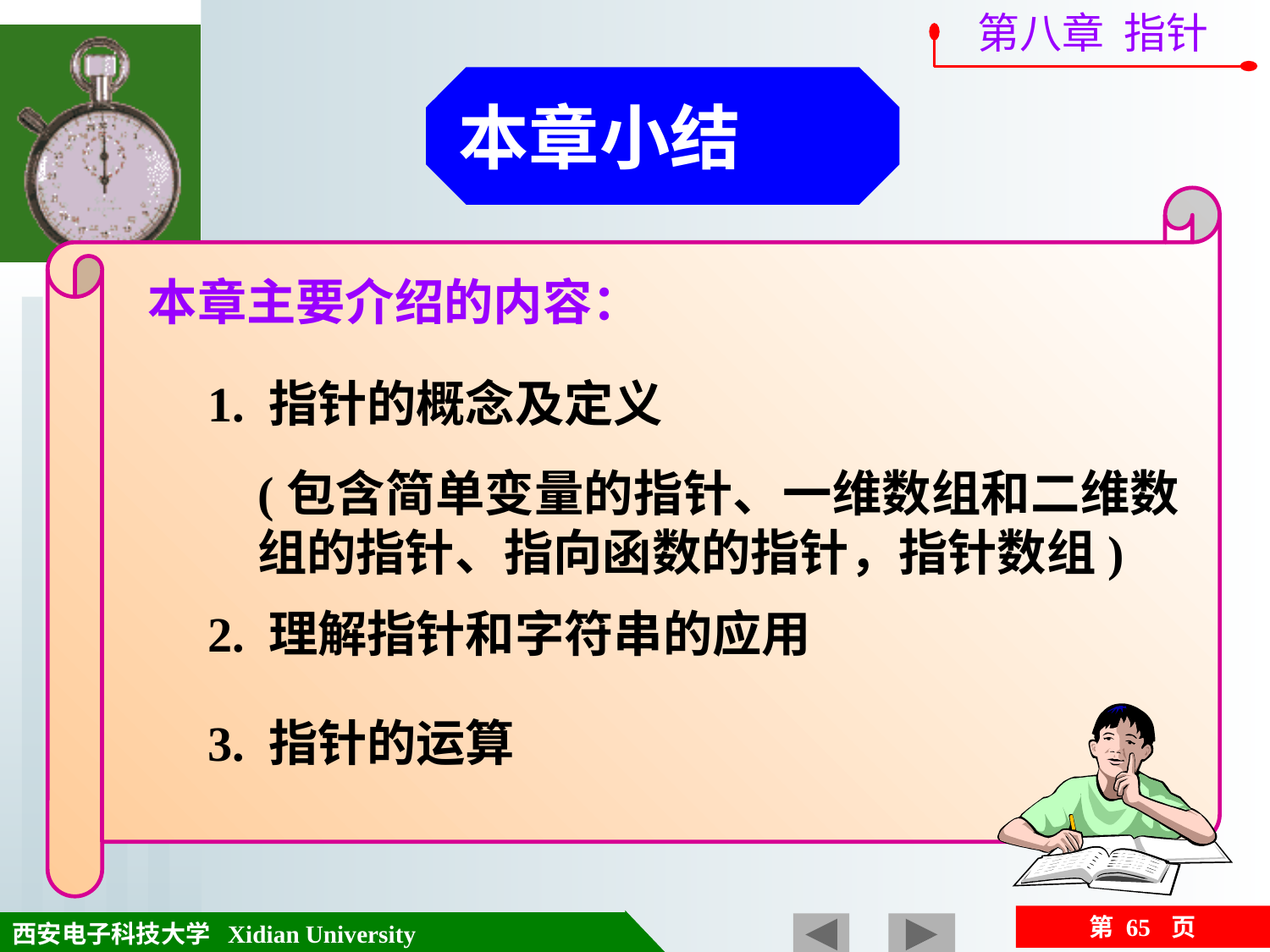

第八章  指针

本章小结

本章主要介绍的内容：
1. 指针的概念及定义
(包含简单变量的指针、一维数组和二维数组的指针、指向函数的指针，指针数组)
2. 理解指针和字符串的应用

3. 指针的运算